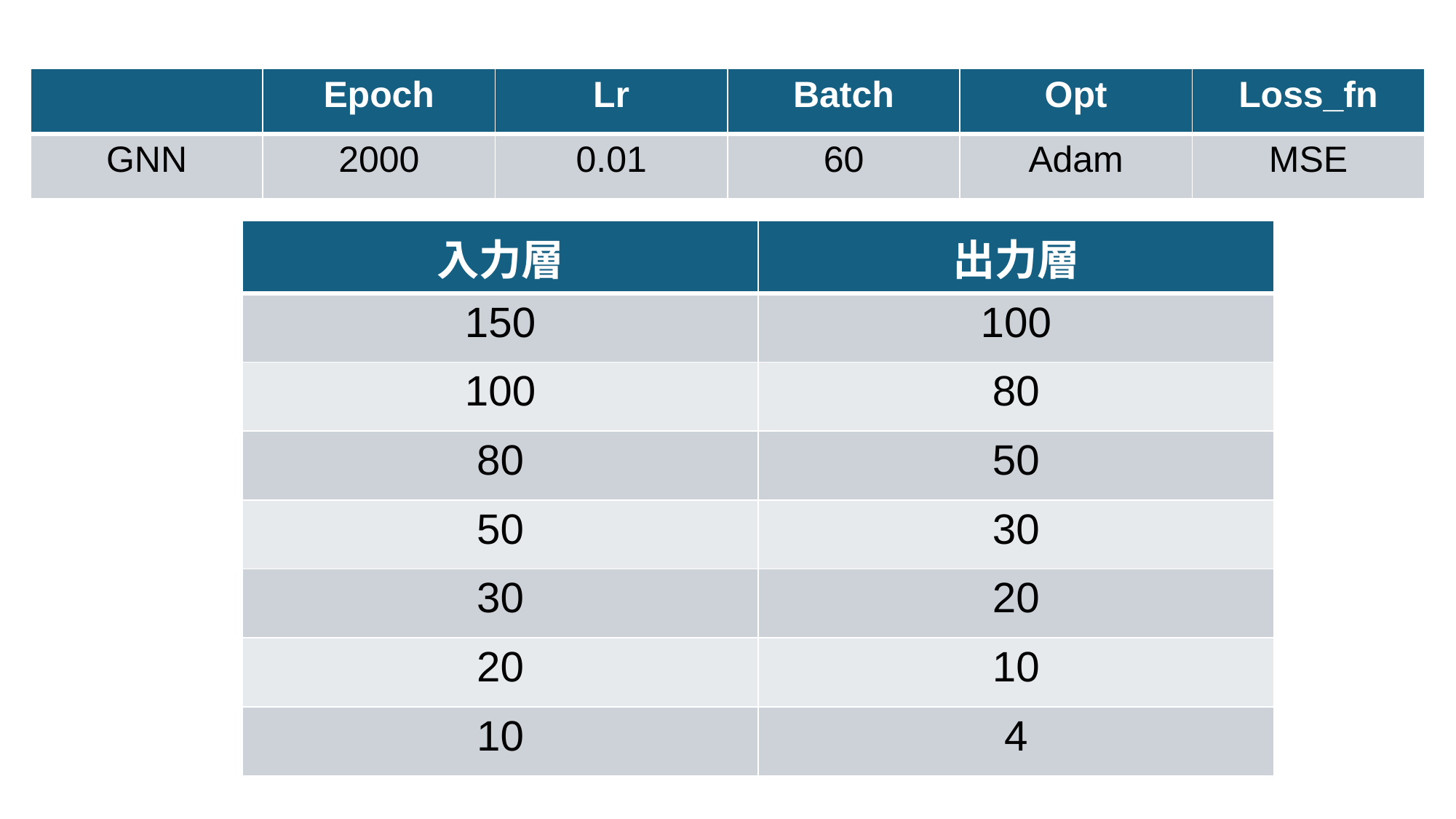

|  | Epoch | Lr | Batch | Opt | Loss\_fn |
| --- | --- | --- | --- | --- | --- |
| GNN | 2000 | 0.01 | 60 | Adam | MSE |
| 入力層 | 出力層 |
| --- | --- |
| 150 | 100 |
| 100 | 80 |
| 80 | 50 |
| 50 | 30 |
| 30 | 20 |
| 20 | 10 |
| 10 | 4 |